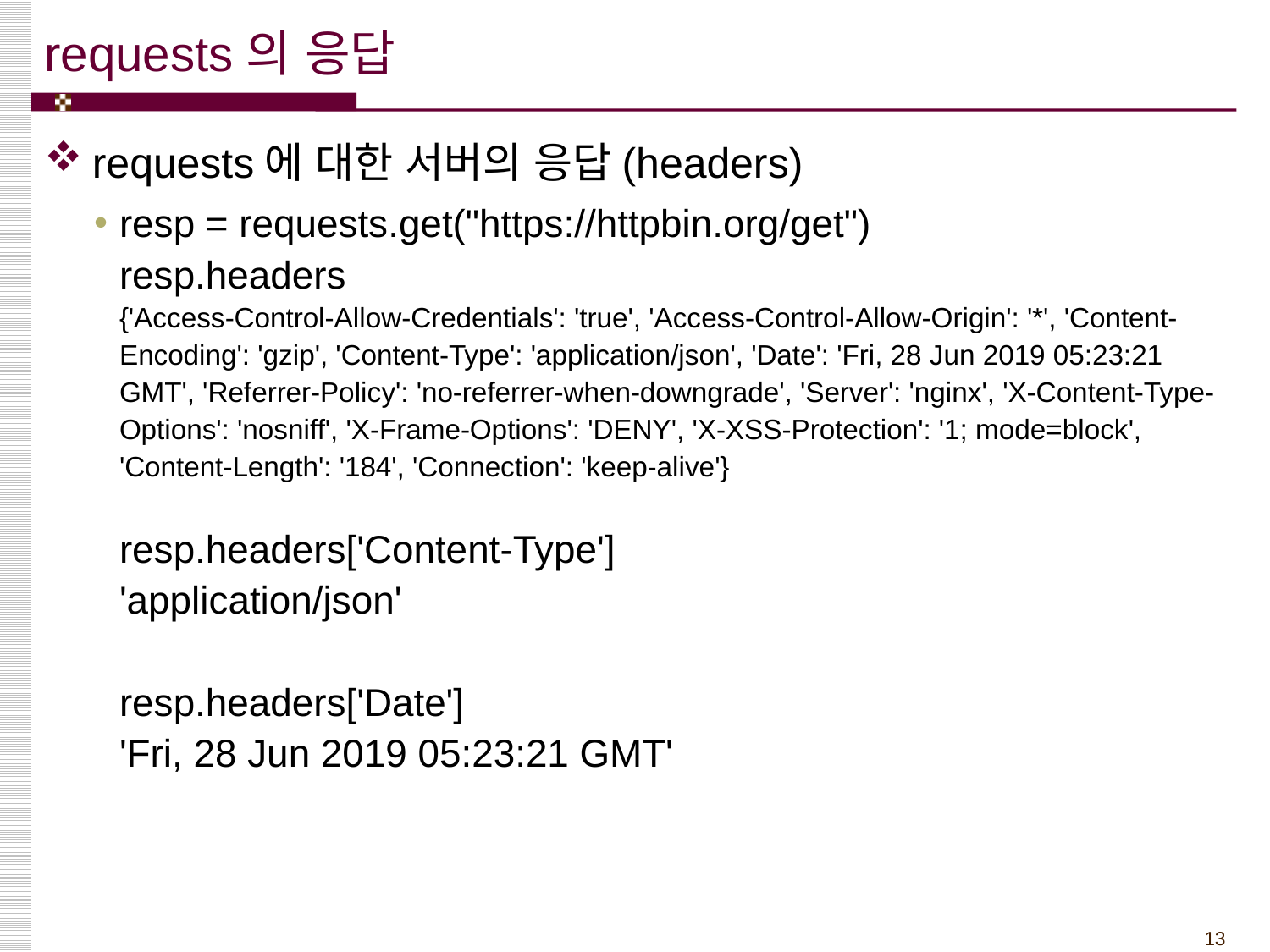

# requests의 응답
requests에 대한 서버의 응답(headers)
resp = requests.get("https://httpbin.org/get")
resp.headers
{'Access-Control-Allow-Credentials': 'true', 'Access-Control-Allow-Origin': '*', 'Content-Encoding': 'gzip', 'Content-Type': 'application/json', 'Date': 'Fri, 28 Jun 2019 05:23:21 GMT', 'Referrer-Policy': 'no-referrer-when-downgrade', 'Server': 'nginx', 'X-Content-Type-Options': 'nosniff', 'X-Frame-Options': 'DENY', 'X-XSS-Protection': '1; mode=block', 'Content-Length': '184', 'Connection': 'keep-alive'}
resp.headers['Content-Type']
'application/json'
resp.headers['Date']
'Fri, 28 Jun 2019 05:23:21 GMT'